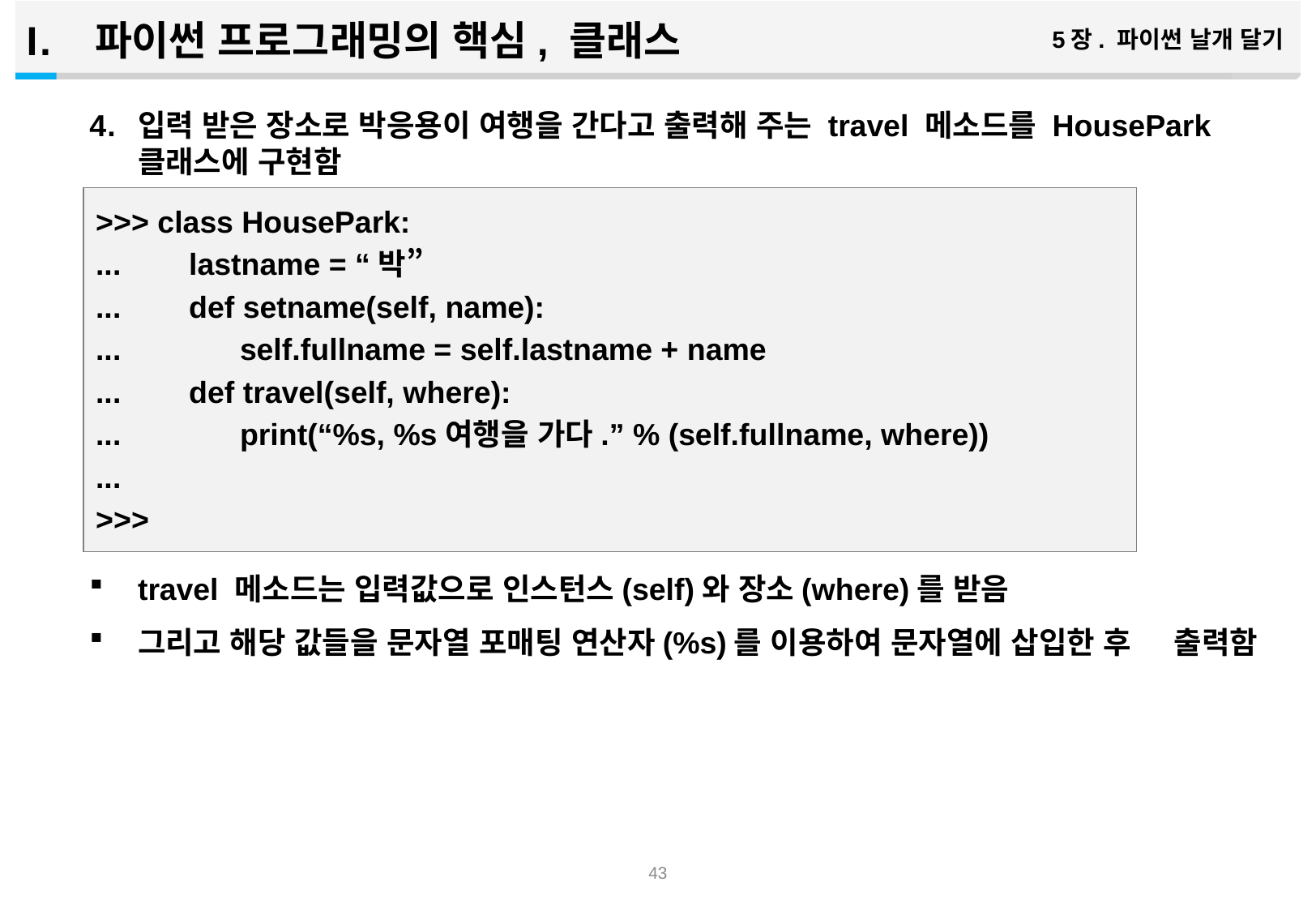

파이썬 프로그래밍의 핵심, 클래스
5장. 파이썬 날개 달기
입력 받은 장소로 박응용이 여행을 간다고 출력해 주는 travel 메소드를 HousePark 클래스에 구현함

travel 메소드는 입력값으로 인스턴스(self)와 장소(where)를 받음
그리고 해당 값들을 문자열 포매팅 연산자(%s)를 이용하여 문자열에 삽입한 후     출력함
>>> class HousePark:
...        lastname = “박”
...        def setname(self, name):
...              self.fullname = self.lastname + name
...        def travel(self, where):
...              print(“%s, %s여행을 가다.” % (self.fullname, where))
...
>>>
43